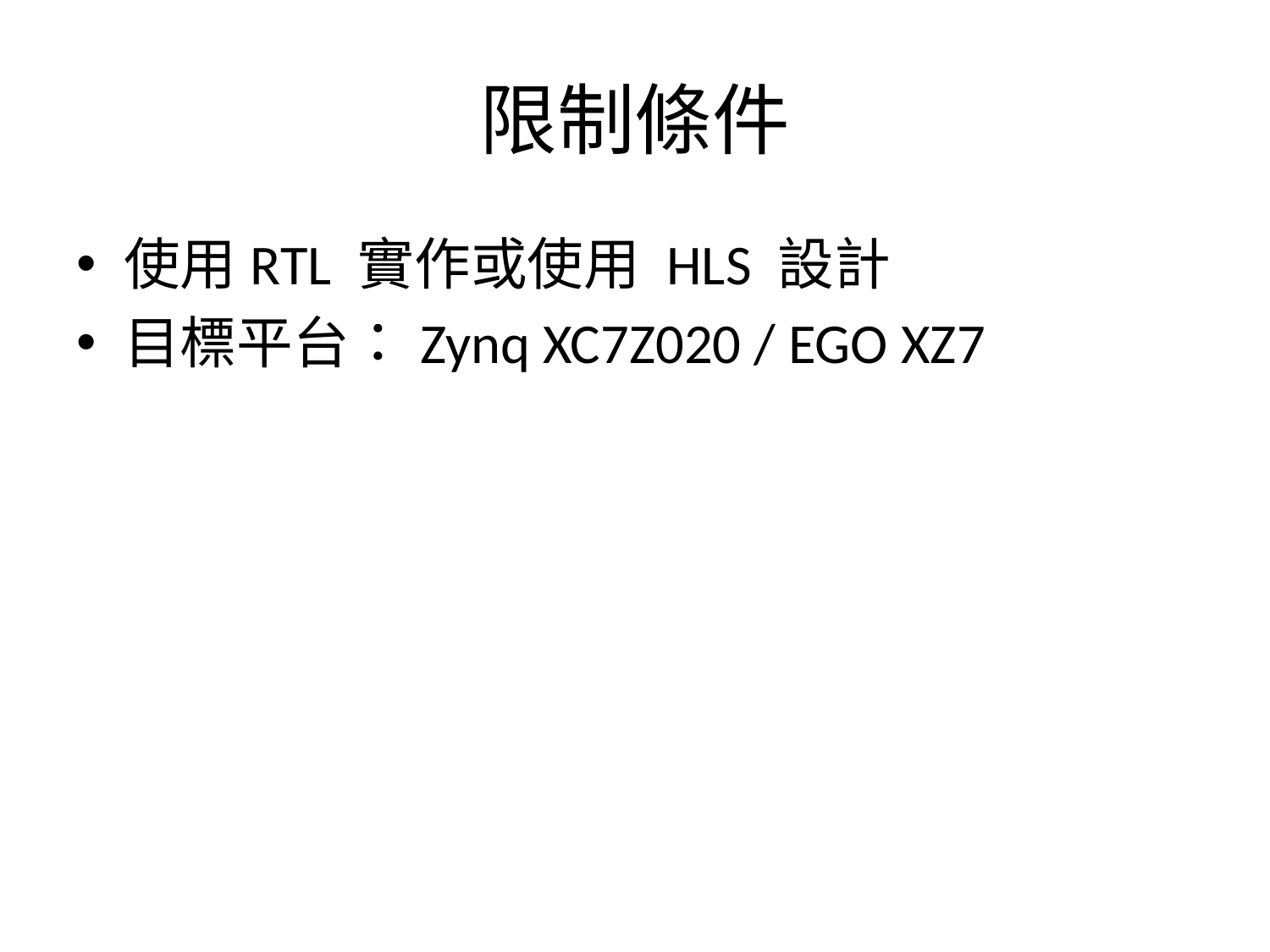

# 限制條件
使用RTL 實作或使用 HLS 設計
目標平台：Zynq XC7Z020 / EGO XZ7